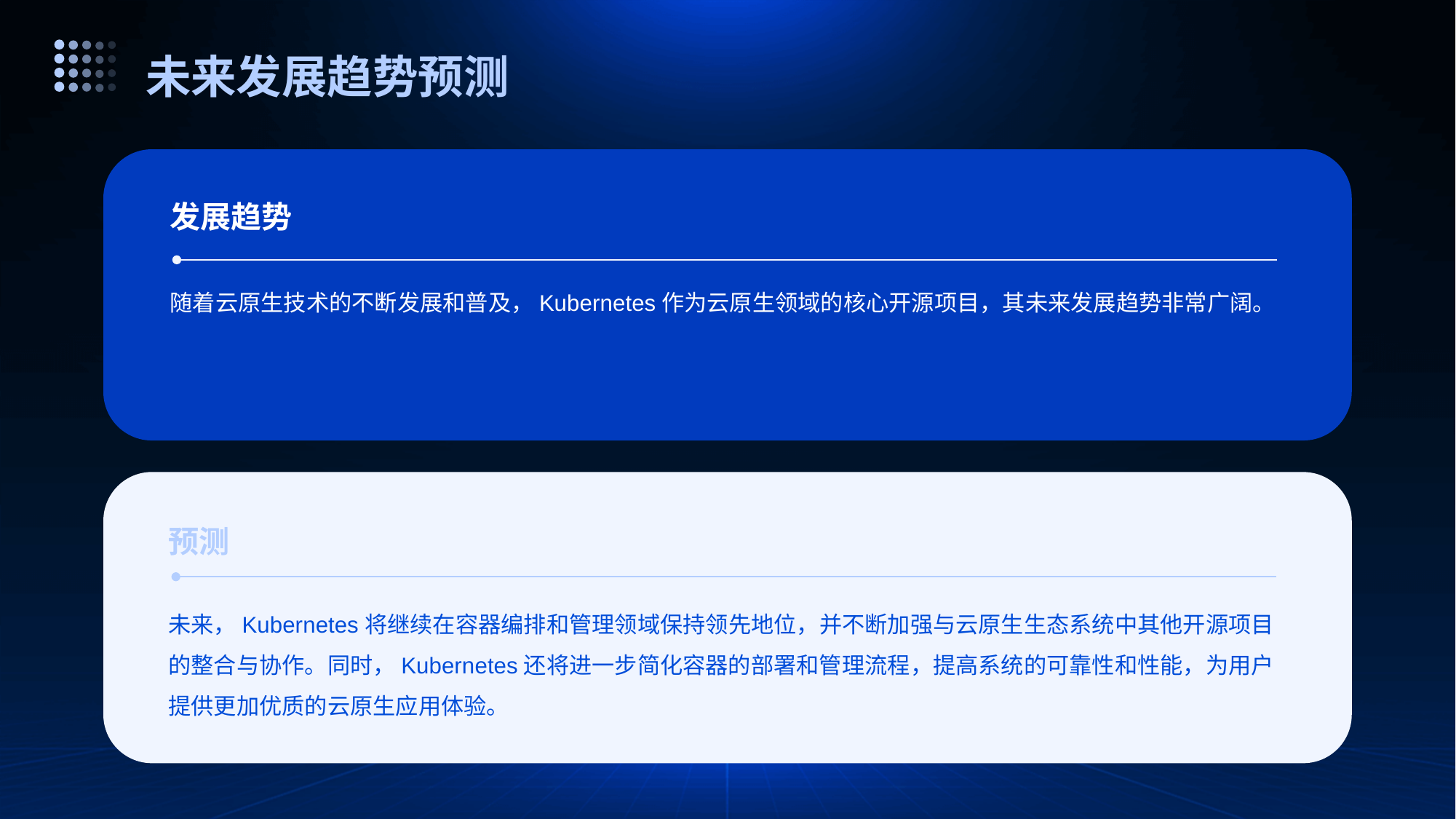

未来发展趋势预测

发展趋势
随着云原生技术的不断发展和普及，Kubernetes作为云原生领域的核心开源项目，其未来发展趋势非常广阔。

预测
未来，Kubernetes将继续在容器编排和管理领域保持领先地位，并不断加强与云原生生态系统中其他开源项目的整合与协作。同时，Kubernetes还将进一步简化容器的部署和管理流程，提高系统的可靠性和性能，为用户提供更加优质的云原生应用体验。